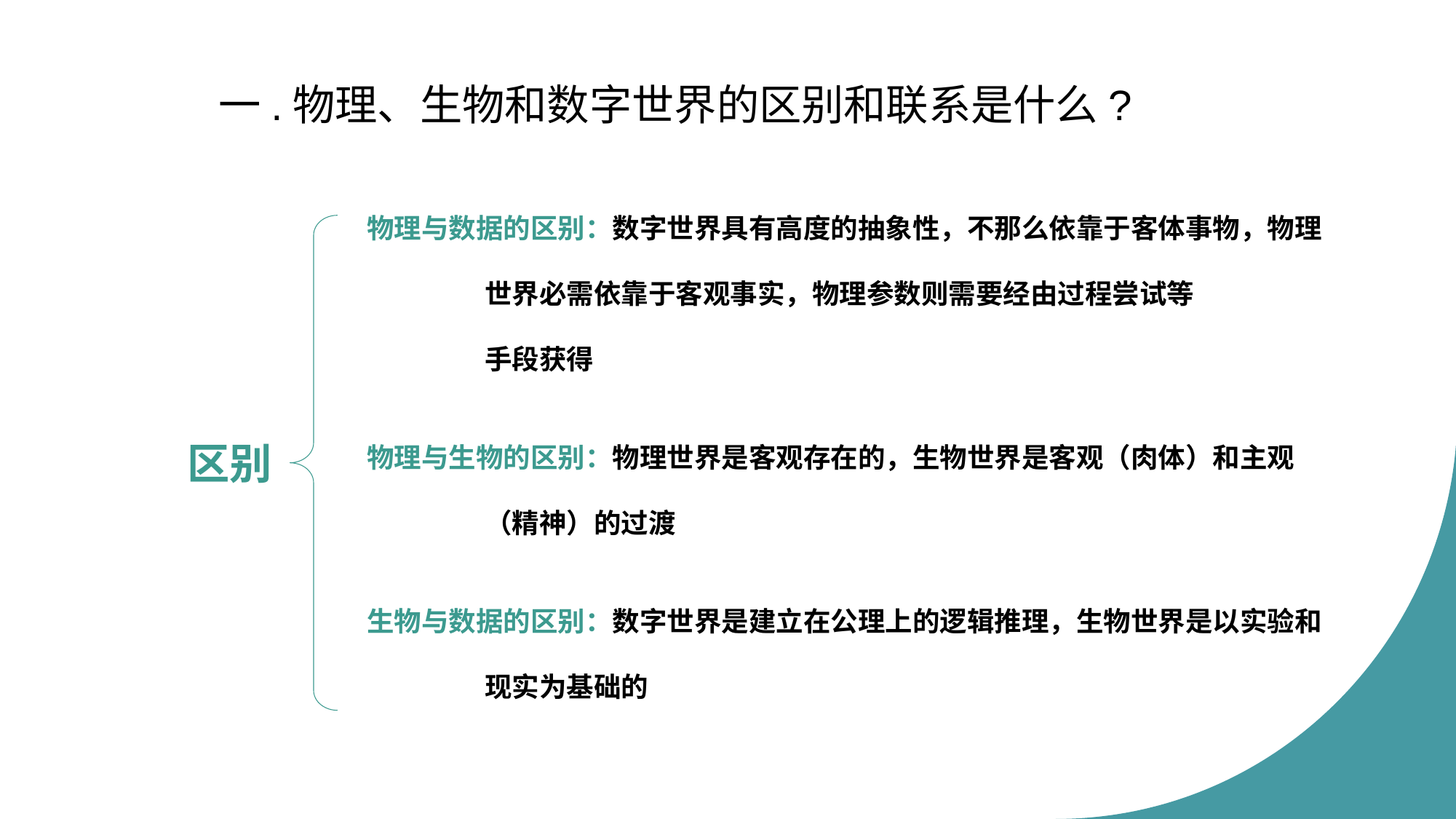

一.物理、生物和数字世界的区别和联系是什么?

物理与数据的区别：数字世界具有高度的抽象性，不那么依靠于客体事物，物理

                  世界必需依靠于客观事实，物理参数则需要经由过程尝试等

                  手段获得

物理与生物的区别：物理世界是客观存在的，生物世界是客观（肉体）和主观

                  （精神）的过渡

生物与数据的区别：数字世界是建立在公理上的逻辑推理，生物世界是以实验和

                  现实为基础的

区别